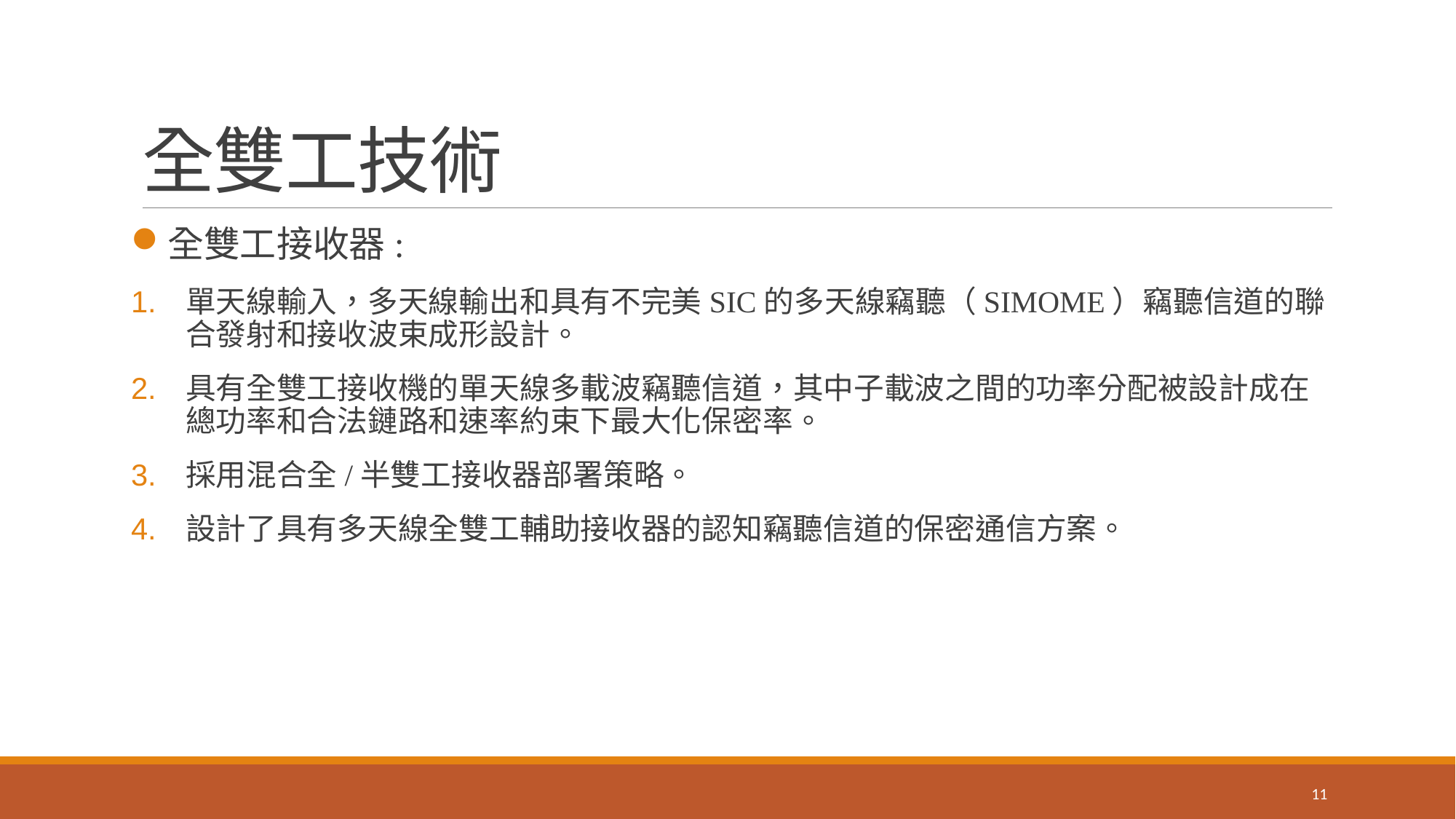

# 全雙工技術
全雙工接收器:
單天線輸入，多天線輸出和具有不完美SIC的多天線竊聽（SIMOME）竊聽信道的聯合發射和接收波束成形設計。
具有全雙工接收機的單天線多載波竊聽信道，其中子載波之間的功率分配被設計成在總功率和合法鏈路和速率約束下最大化保密率。
採用混合全/半雙工接收器部署策略。
設計了具有多天線全雙工輔助接收器的認知竊聽信道的保密通信方案。

11